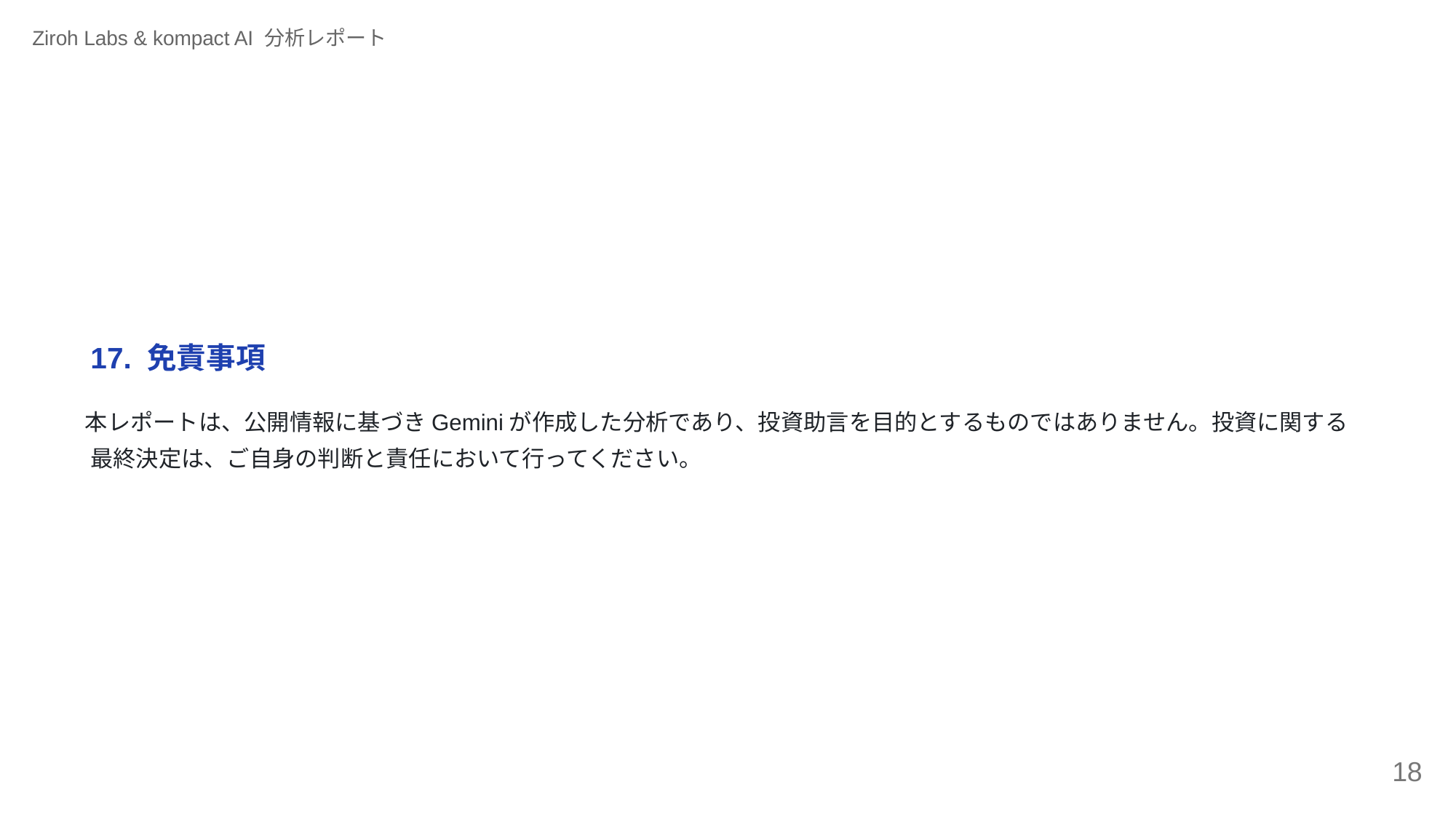

Ziroh Labs & kompact AI 分析レポート
17. 免責事項
本レポートは、公開情報に基づきGeminiが作成した分析であり、投資助⾔を⽬的とするものではありません。投資に関する
最終決定は、ご⾃⾝の判断と責任において⾏ってください。
18